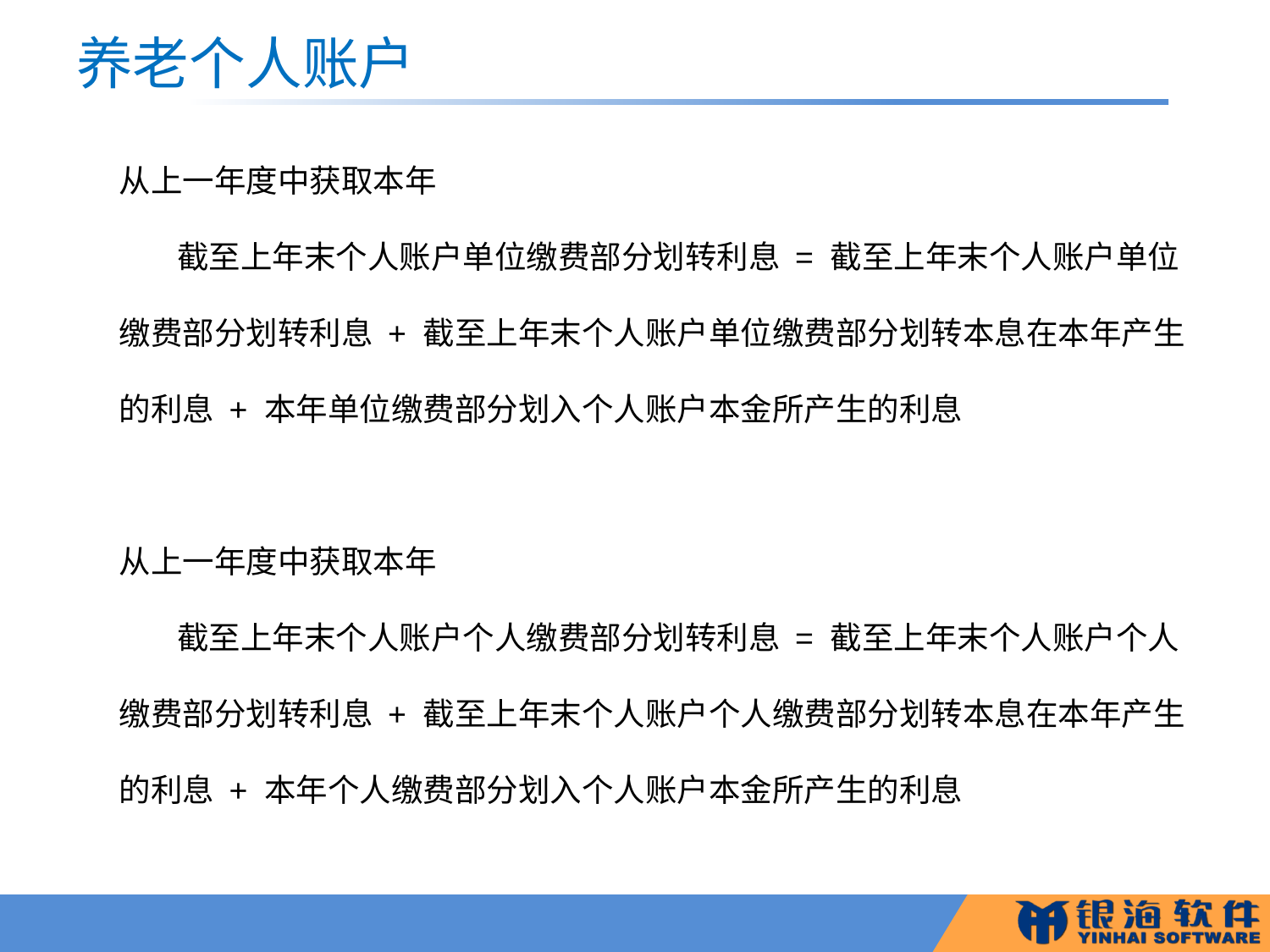

# 养老个人账户
从上一年度中获取本年
       截至上年末个人账户单位缴费部分划转利息 = 截至上年末个人账户单位缴费部分划转利息 + 截至上年末个人账户单位缴费部分划转本息在本年产生的利息 + 本年单位缴费部分划入个人账户本金所产生的利息

从上一年度中获取本年
       截至上年末个人账户个人缴费部分划转利息 = 截至上年末个人账户个人缴费部分划转利息 + 截至上年末个人账户个人缴费部分划转本息在本年产生的利息 + 本年个人缴费部分划入个人账户本金所产生的利息